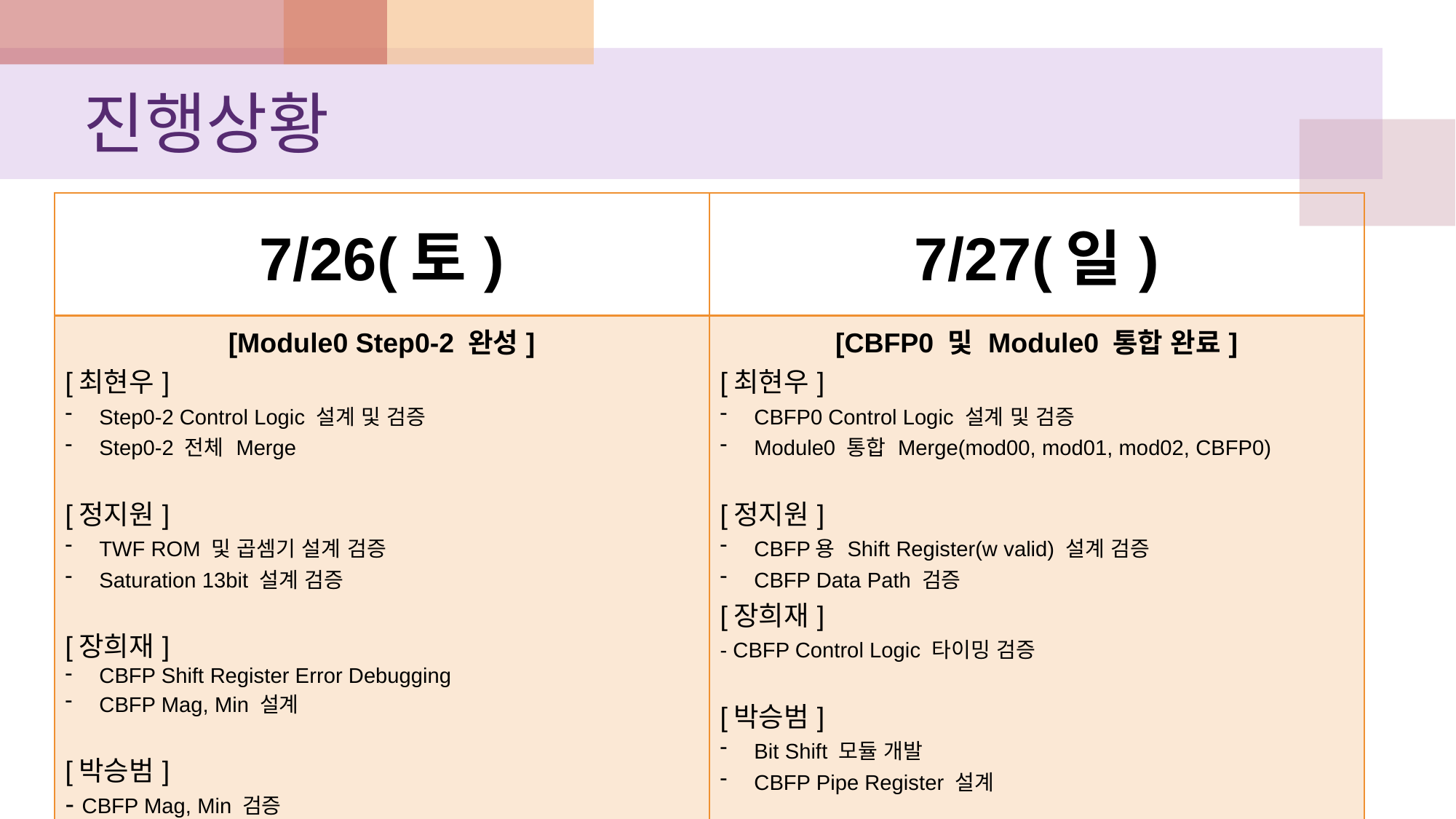

# 진행상황
| 7/26(토) | 7/27(일) |
| --- | --- |
| [Module0 Step0-2 완성] [최현우] Step0-2 Control Logic 설계 및 검증 Step0-2 전체 Merge [정지원] TWF ROM 및 곱셈기 설계 검증 Saturation 13bit 설계 검증 [장희재] CBFP Shift Register Error Debugging CBFP Mag, Min 설계 [박승범] - CBFP Mag, Min 검증 | [CBFP0 및 Module0 통합 완료] [최현우] CBFP0 Control Logic 설계 및 검증 Module0 통합 Merge(mod00, mod01, mod02, CBFP0) [정지원] CBFP용 Shift Register(w valid) 설계 검증 CBFP Data Path 검증 [장희재] - CBFP Control Logic 타이밍 검증 [박승범] Bit Shift 모듈 개발 CBFP Pipe Register 설계 |